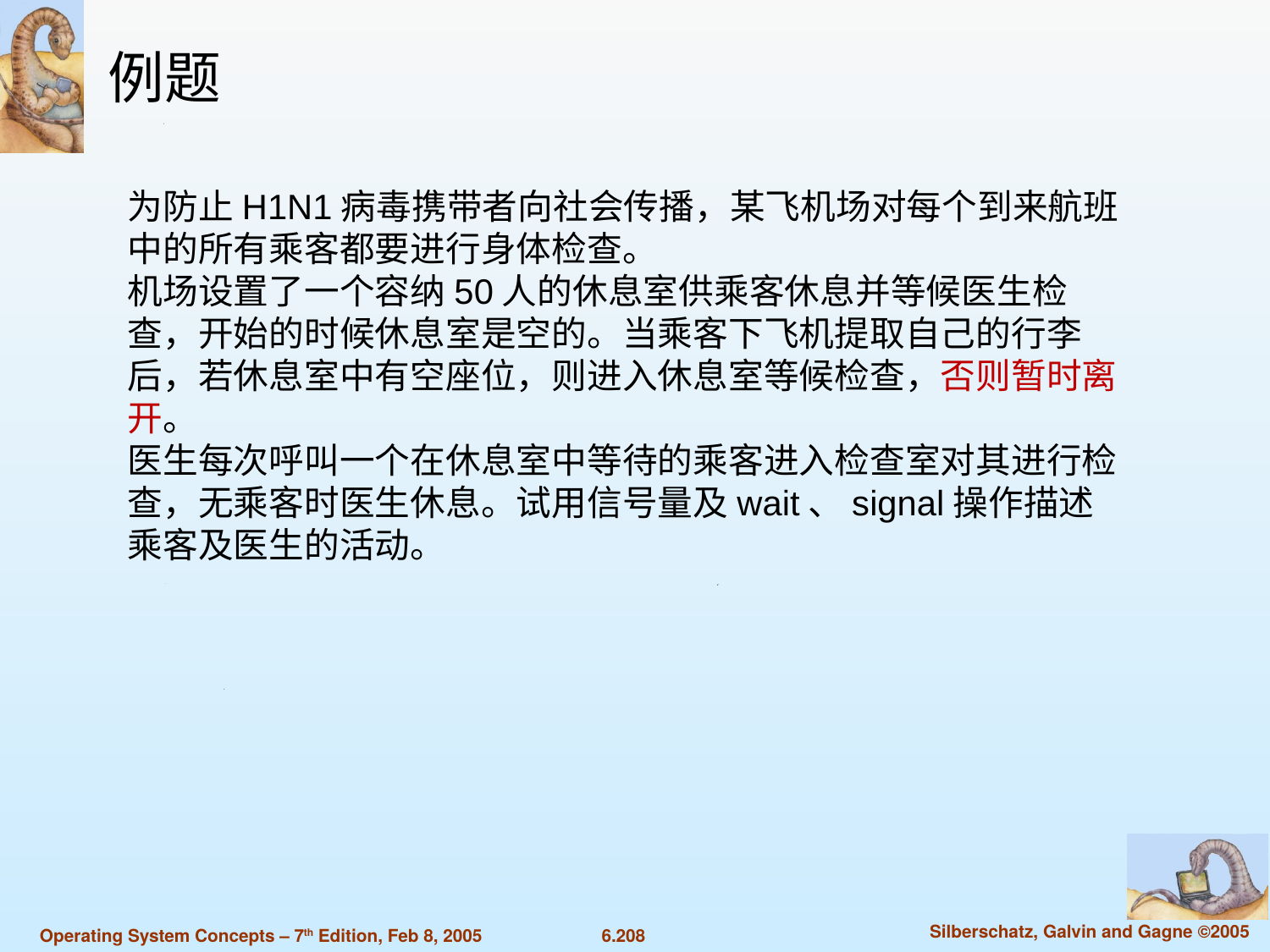

例题
为防止H1N1病毒携带者向社会传播，某飞机场对每个到来航班中的所有乘客都要进行身体检查。
机场设置了一个容纳50人的休息室供乘客休息并等候医生检查，开始的时候休息室是空的。当乘客下飞机提取自己的行李后，若休息室中有空座位，则进入休息室等候检查，否则暂时离开。
医生每次呼叫一个在休息室中等待的乘客进入检查室对其进行检查，无乘客时医生休息。试用信号量及wait、signal操作描述乘客及医生的活动。